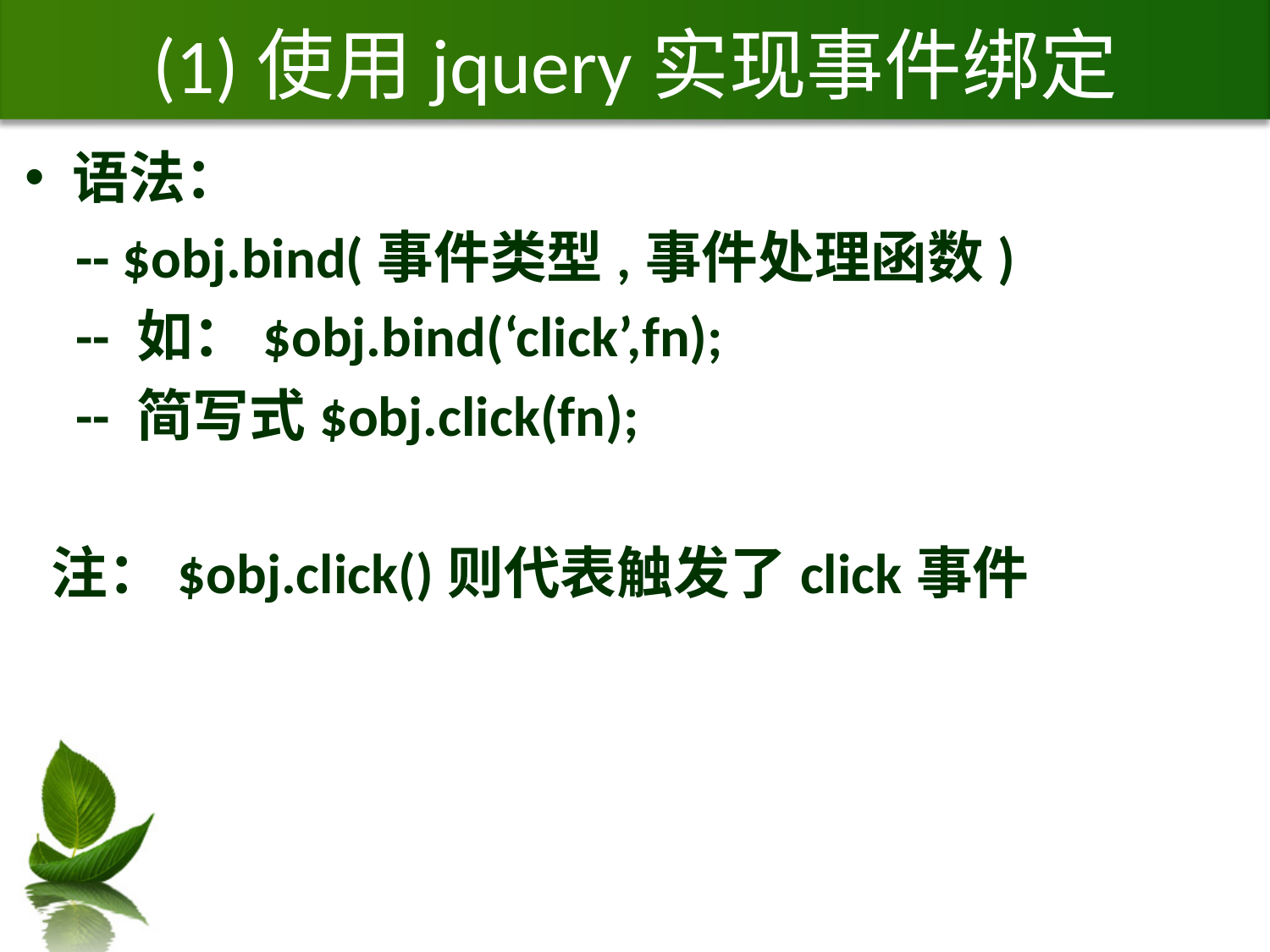

# (1)使用jquery实现事件绑定
语法：
    -- $obj.bind(事件类型,事件处理函数)
    -- 如：$obj.bind(‘click’,fn);
    -- 简写式$obj.click(fn);

 注：$obj.click()则代表触发了click事件